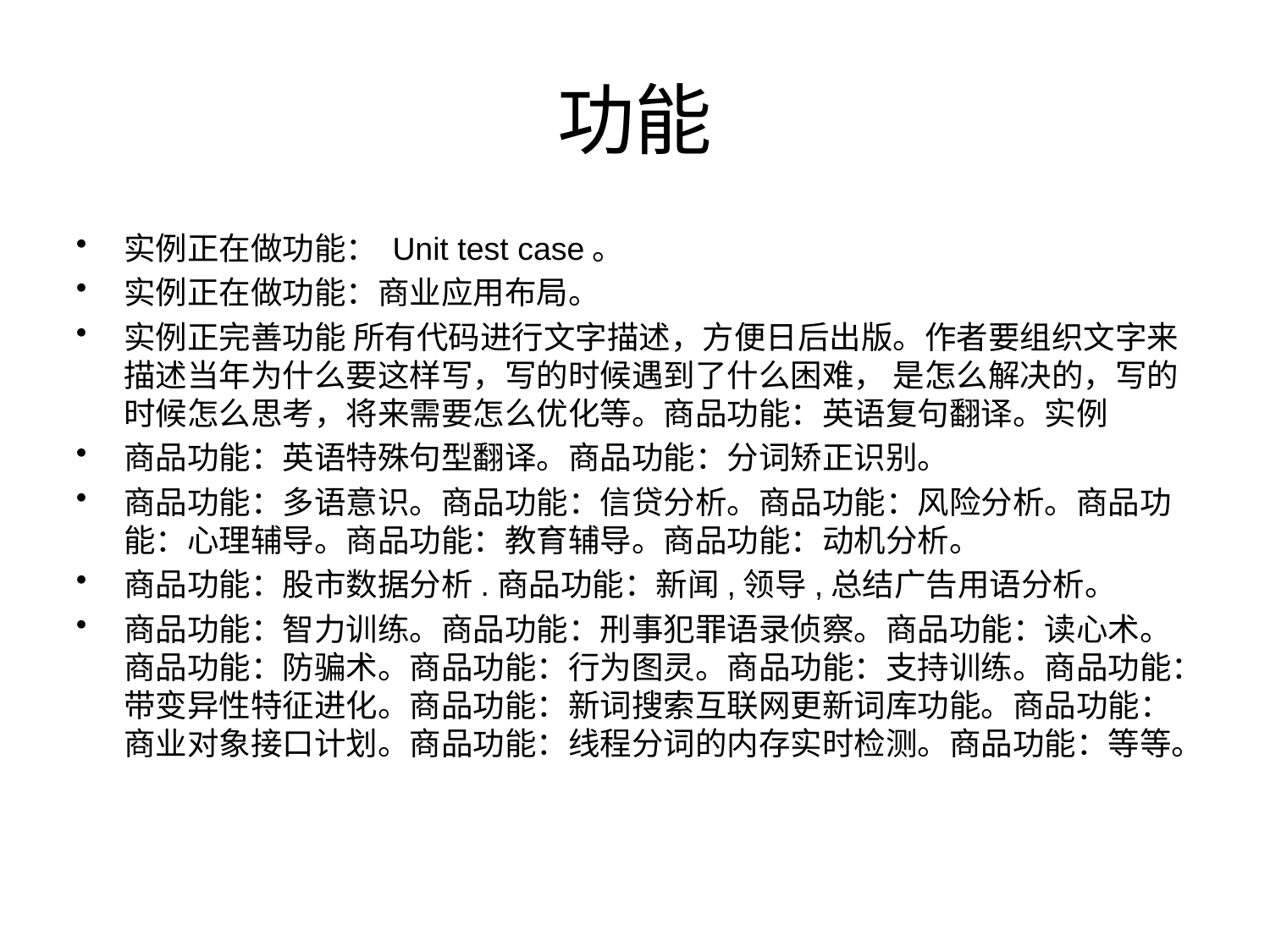

# 功能
实例正在做功能： Unit test case。
实例正在做功能：商业应用布局。
实例正完善功能 所有代码进行文字描述，方便日后出版。作者要组织文字来描述当年为什么要这样写，写的时候遇到了什么困难， 是怎么解决的，写的时候怎么思考，将来需要怎么优化等。商品功能：英语复句翻译。实例
商品功能：英语特殊句型翻译。商品功能：分词矫正识别。
商品功能：多语意识。商品功能：信贷分析。商品功能：风险分析。商品功能：心理辅导。商品功能：教育辅导。商品功能：动机分析。
商品功能：股市数据分析.商品功能：新闻,领导,总结广告用语分析。
商品功能：智力训练。商品功能：刑事犯罪语录侦察。商品功能：读心术。商品功能：防骗术。商品功能：行为图灵。商品功能：支持训练。商品功能：带变异性特征进化。商品功能：新词搜索互联网更新词库功能。商品功能：商业对象接口计划。商品功能：线程分词的内存实时检测。商品功能：等等。